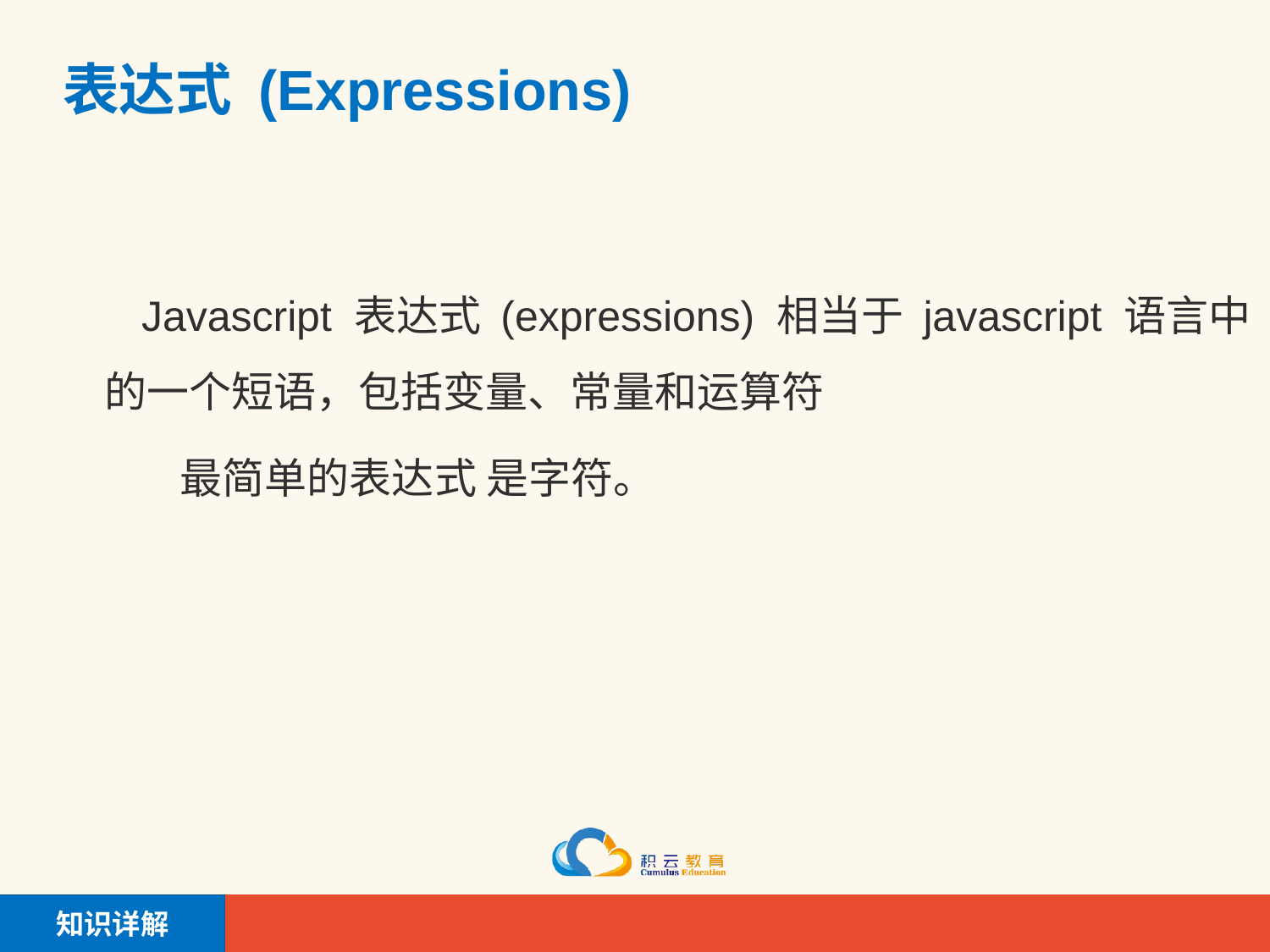

# 表达式 (Expressions)
Javascript 表达式 (expressions) 相当于 javascript 语言中的一个短语，包括变量、常量和运算符
   最简单的表达式 是字符。